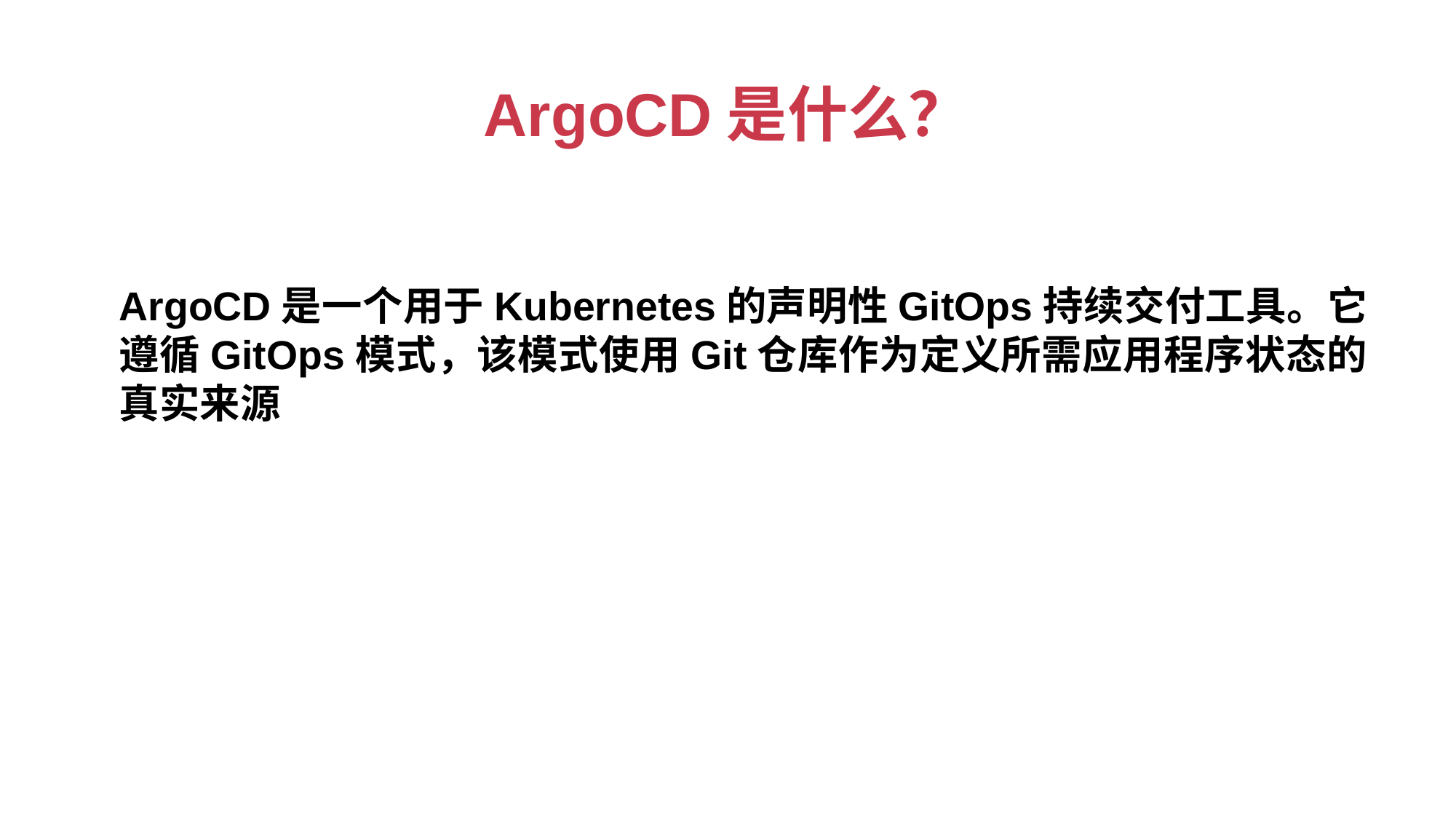

ArgoCD是什么？
ArgoCD是一个用于Kubernetes的声明性GitOps持续交付工具。它遵循GitOps模式，该模式使用Git仓库作为定义所需应用程序状态的真实来源